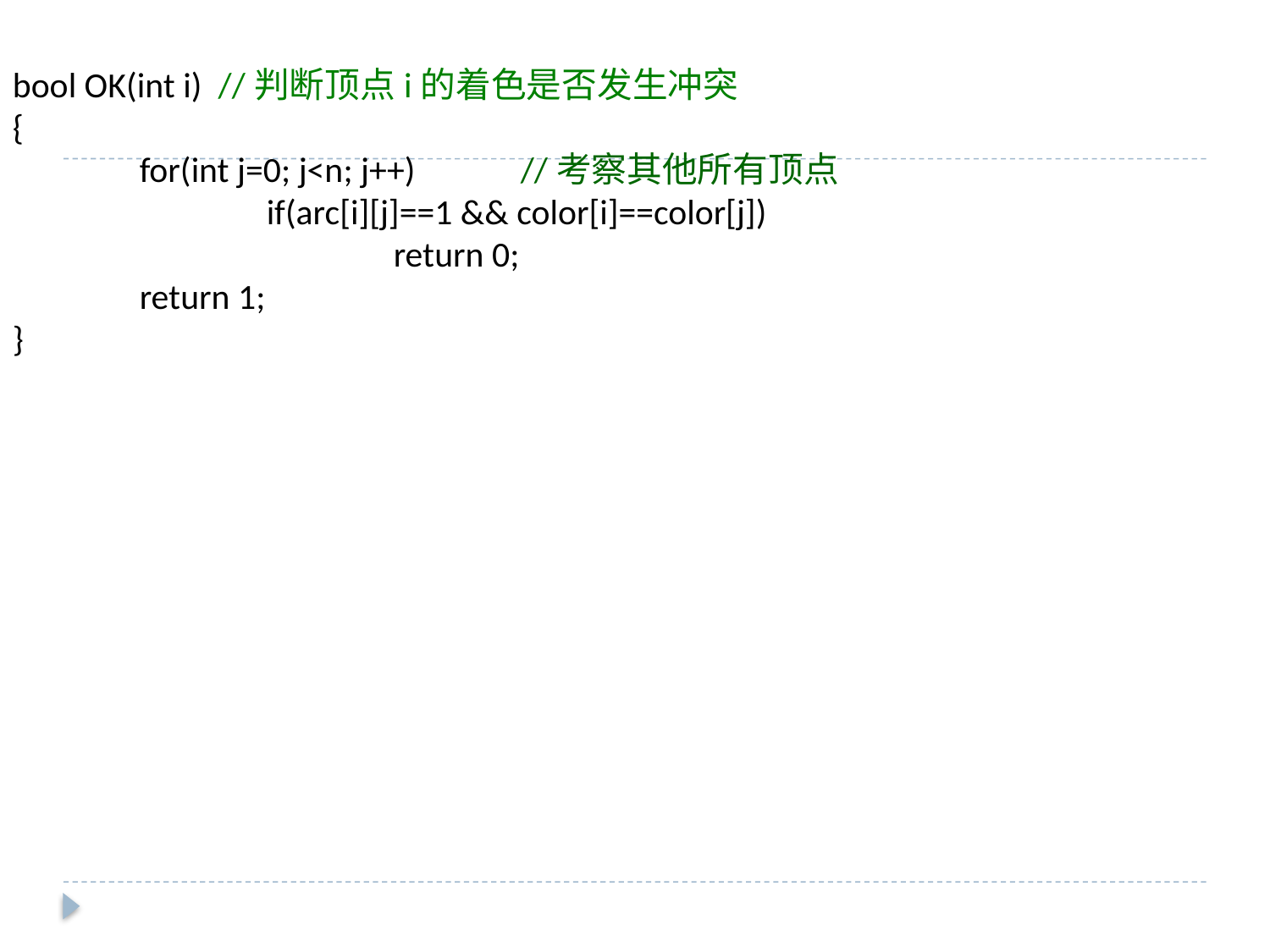

bool OK(int i)  //判断顶点i的着色是否发生冲突
{
	for(int j=0; j<n; j++)	//考察其他所有顶点
		if(arc[i][j]==1 && color[i]==color[j])
			return 0;
	return 1;
}